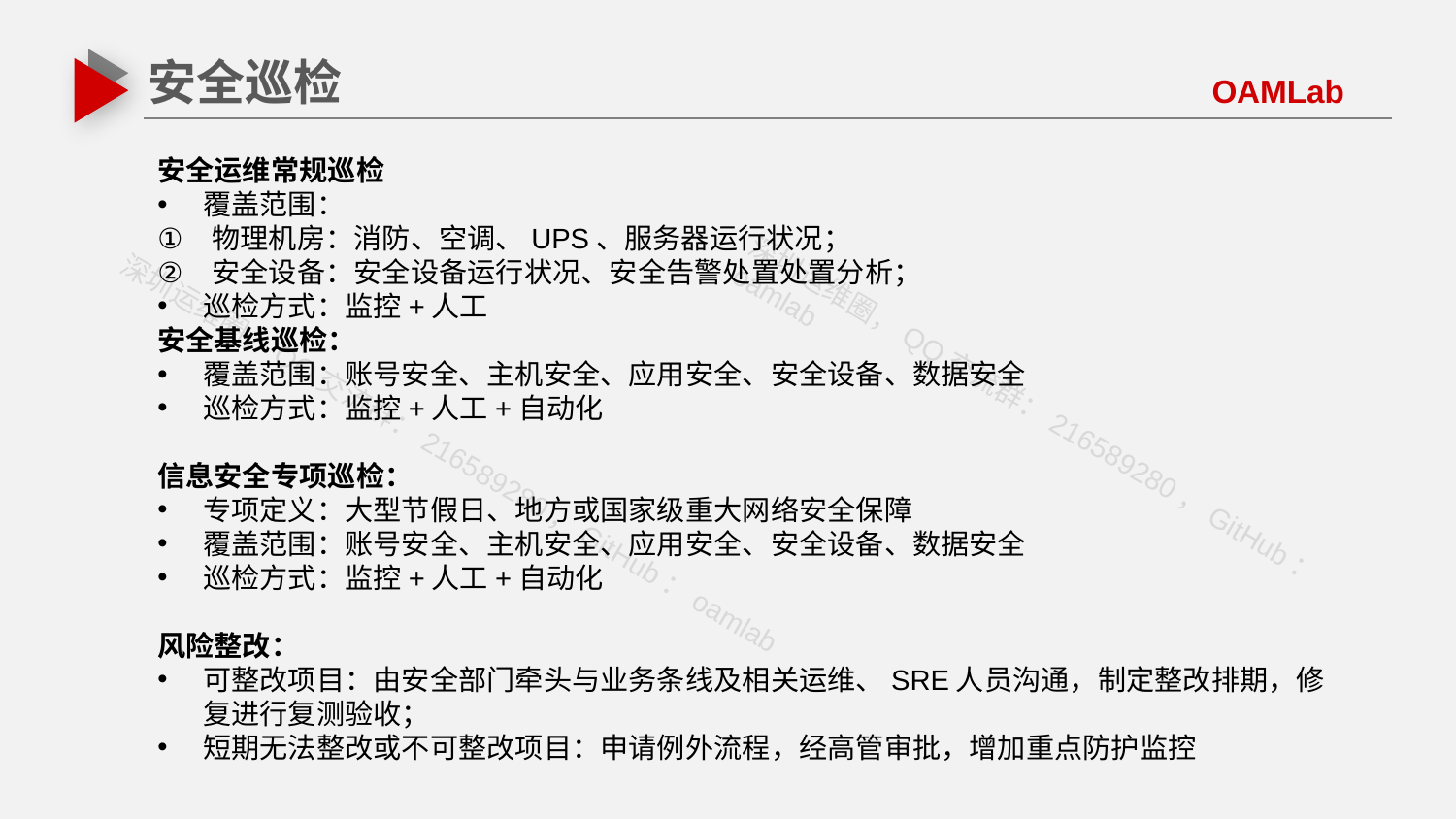

安全巡检
安全运维常规巡检
覆盖范围：
物理机房：消防、空调、UPS、服务器运行状况；
安全设备：安全设备运行状况、安全告警处置处置分析；
巡检方式：监控+人工
安全基线巡检：
覆盖范围：账号安全、主机安全、应用安全、安全设备、数据安全
巡检方式：监控+人工+自动化

信息安全专项巡检：
专项定义：大型节假日、地方或国家级重大网络安全保障
覆盖范围：账号安全、主机安全、应用安全、安全设备、数据安全
巡检方式：监控+人工+自动化

风险整改：
可整改项目：由安全部门牵头与业务条线及相关运维、SRE人员沟通，制定整改排期，修复进行复测验收；
短期无法整改或不可整改项目：申请例外流程，经高管审批，增加重点防护监控